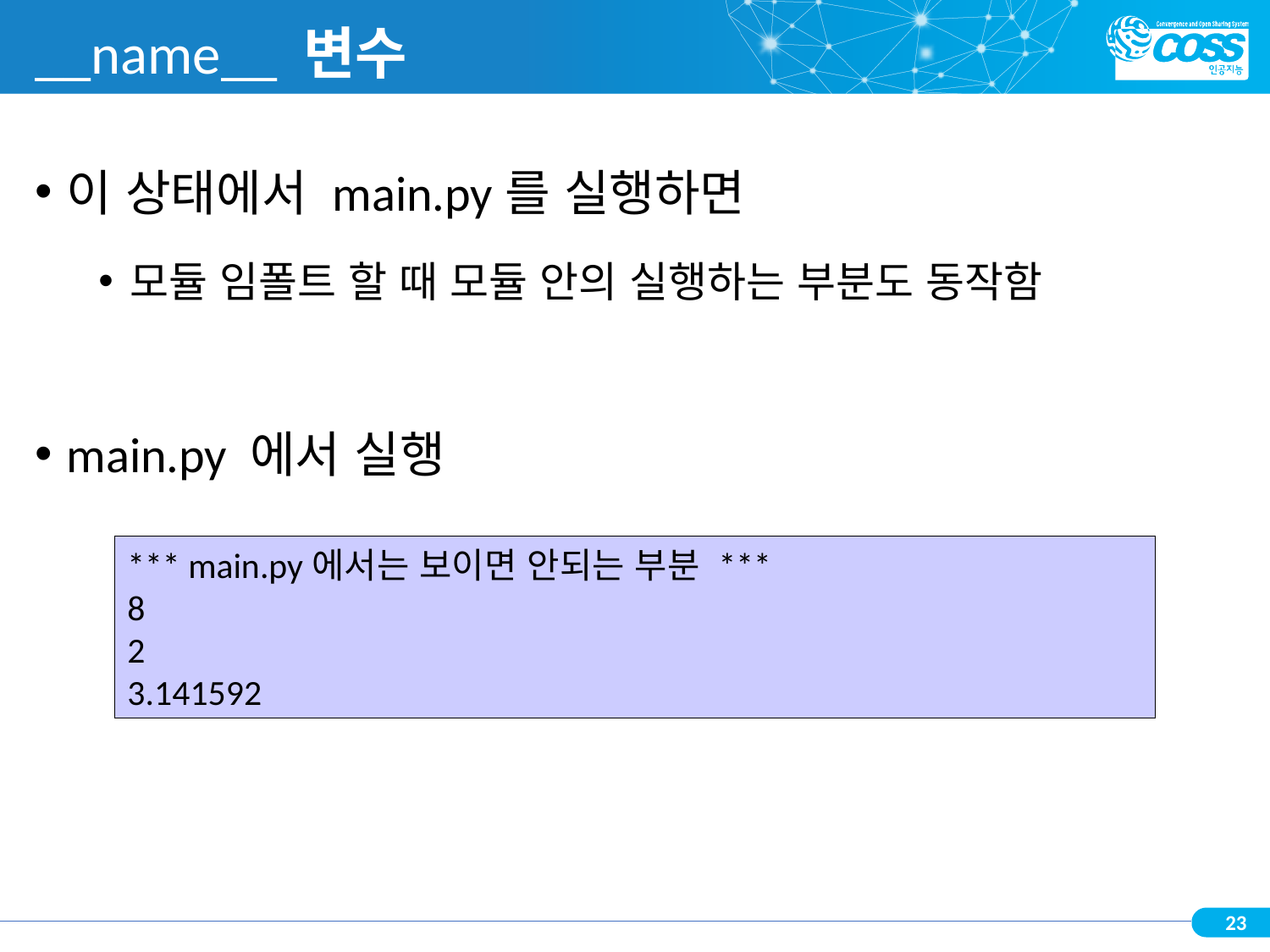

# __name__ 변수
이 상태에서 main.py를 실행하면
모듈 임폴트 할 때 모듈 안의 실행하는 부분도 동작함

main.py 에서 실행

*** main.py에서는 보이면 안되는 부분 ***
8
2
3.141592
23